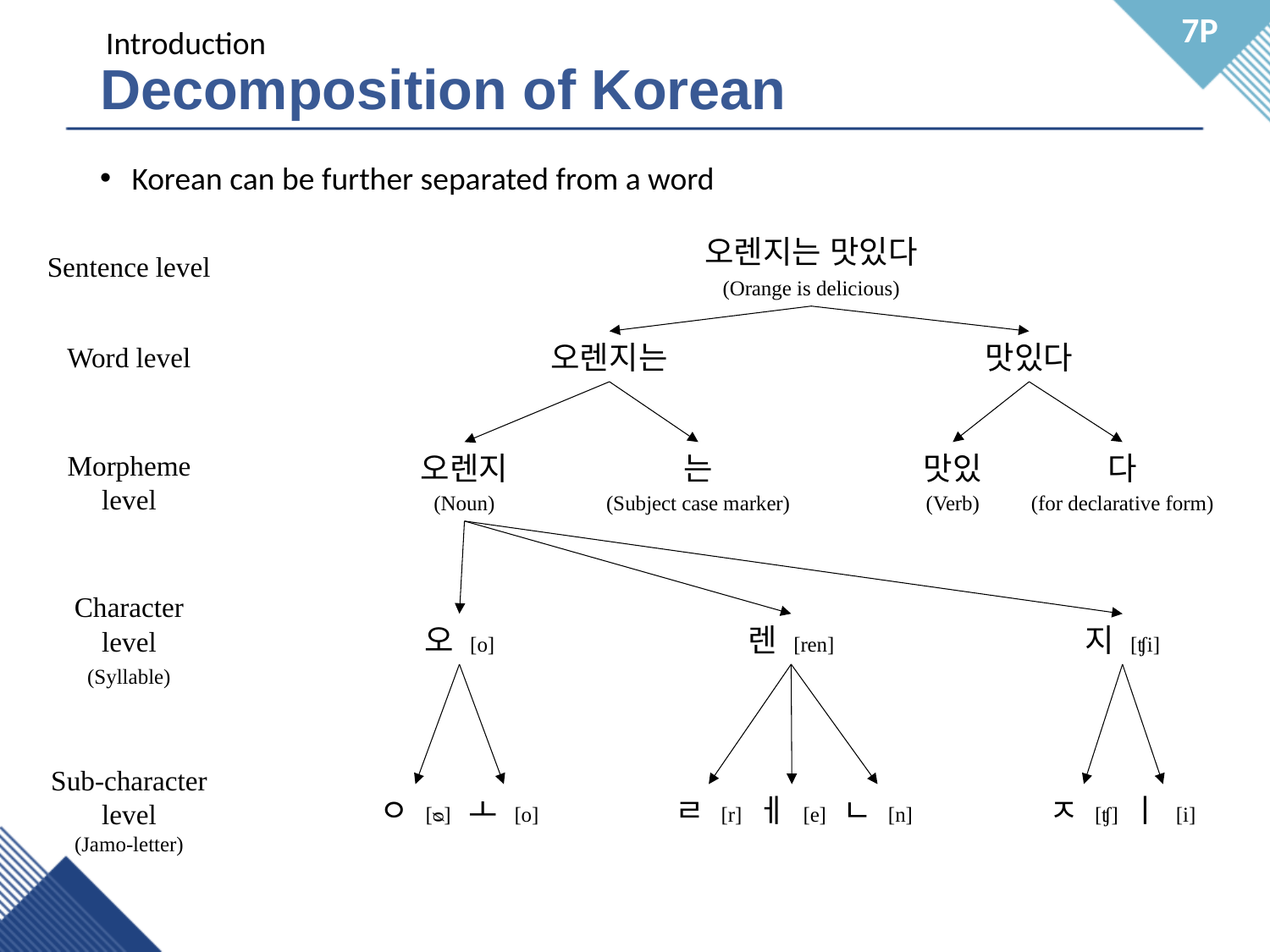

7P
Introduction
# Decomposition of Korean
Korean can be further separated from a word
오렌지는 맛있다
(Orange is delicious)
Sentence level
오렌지는
맛있다
Word level
Morpheme
level
오렌지
(Noun)
는
(Subject case marker)
맛있
(Verb)
다
(for declarative form)
Character
level
(Syllable)
오 [o]
ㅇ [ᴓ]
ㅗ [o]
렌 [ren]
ㄹ [r]
ㅔ [e]
ㄴ [n]
지 [ʧi]
ㅈ [ʧ]
ㅣ [i]
Sub-character
level
(Jamo-letter)